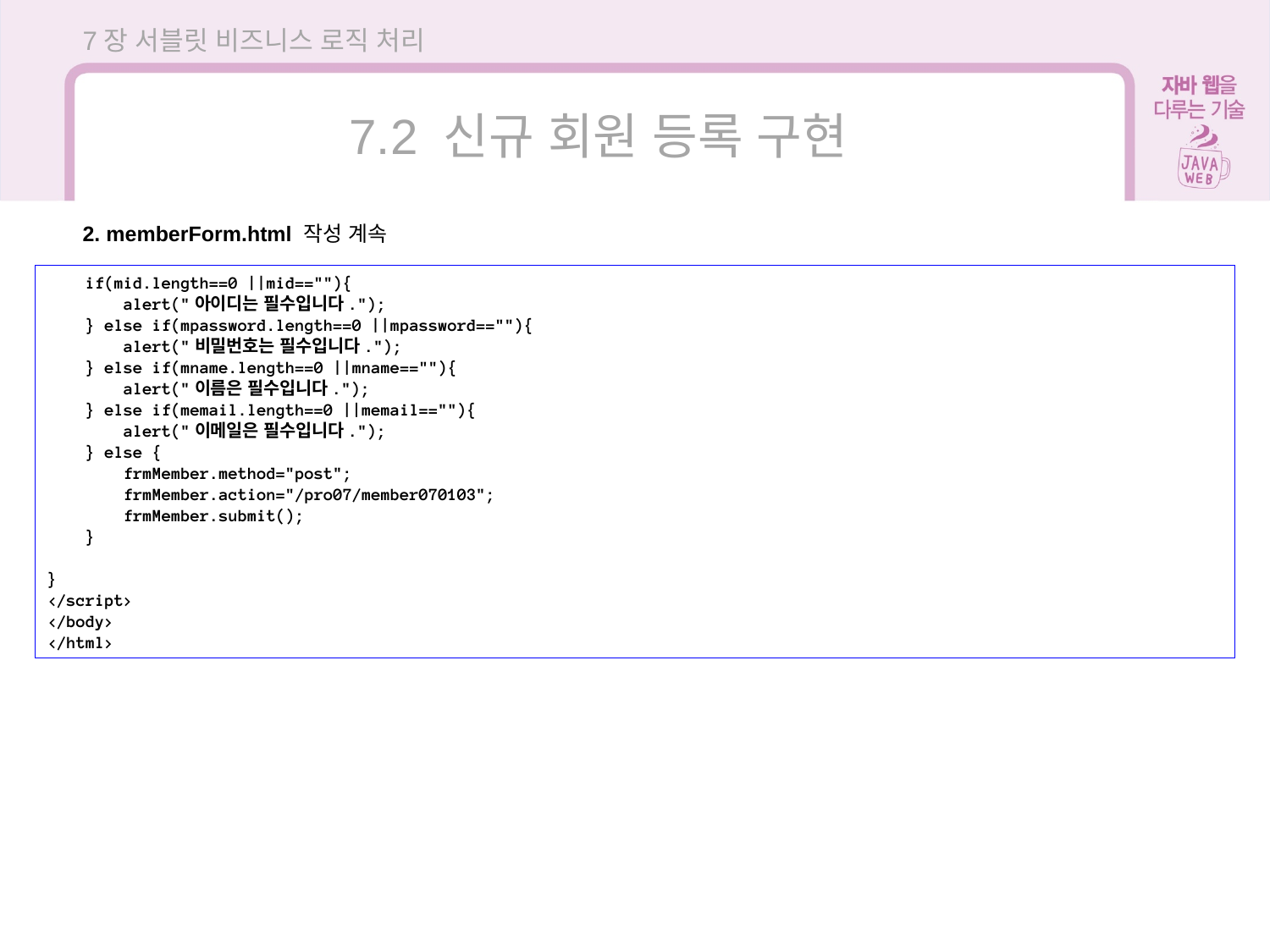

7장 서블릿 비즈니스 로직 처리
7.2 신규 회원 등록 구현
2. memberForm.html 작성 계속
    if(mid.length==0 ||mid==""){
        alert("아이디는 필수입니다.");
    } else if(mpassword.length==0 ||mpassword==""){
        alert("비밀번호는 필수입니다.");
    } else if(mname.length==0 ||mname==""){
        alert("이름은 필수입니다.");
    } else if(memail.length==0 ||memail==""){
        alert("이메일은 필수입니다.");
    } else {
        frmMember.method="post";
        frmMember.action="/pro07/member070103";
        frmMember.submit();
    }

}
</script>
</body>
</html>